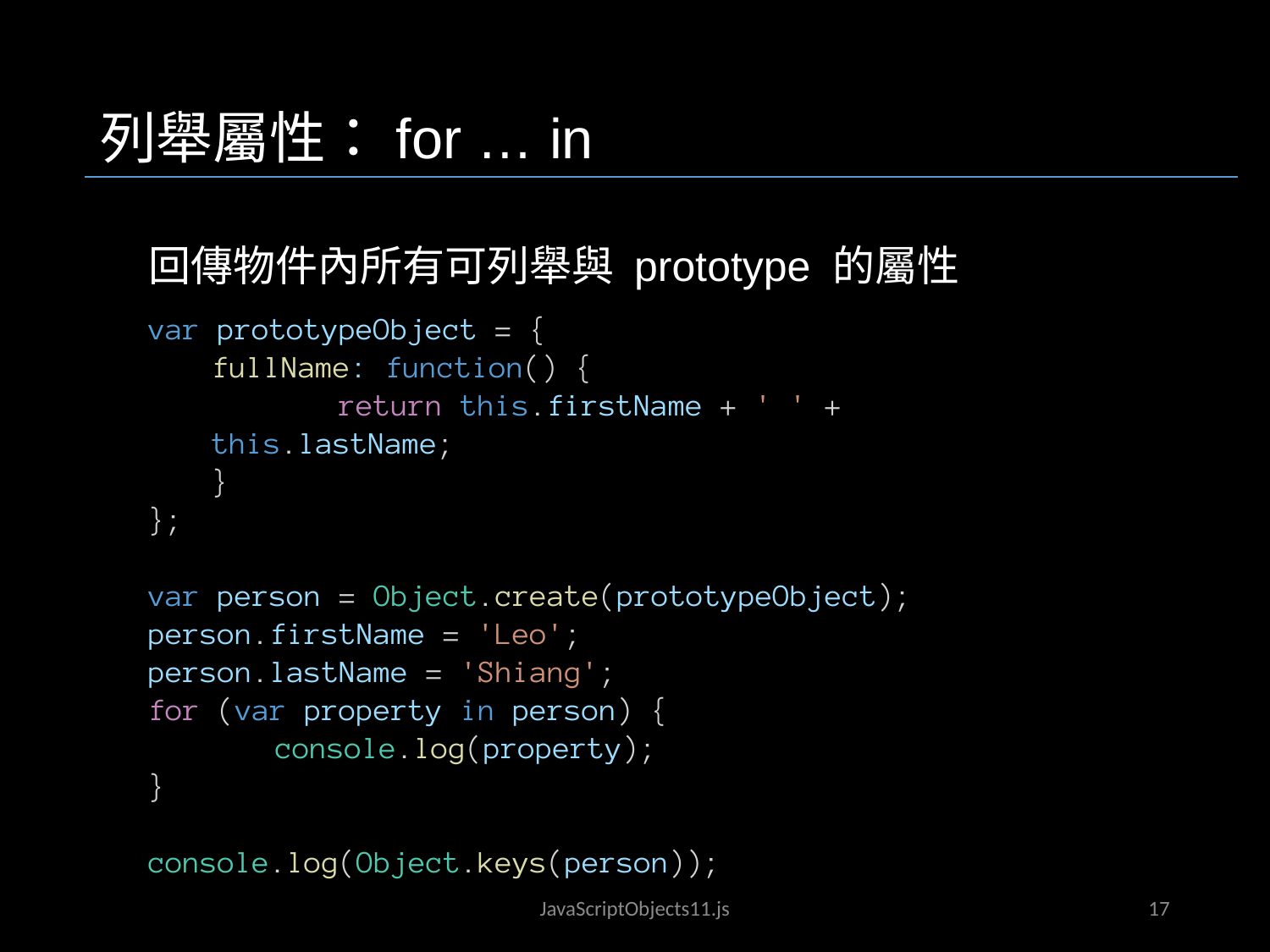

列舉屬性：for … in
回傳物件內所有可列舉與 prototype 的屬性
var prototypeObject = {
fullName: function() {
	return this.firstName + ' ' + this.lastName;
}
};

var person = Object.create(prototypeObject);
person.firstName = 'Leo';
person.lastName = 'Shiang';
for (var property in person) {
	console.log(property);
}

console.log(Object.keys(person));
JavaScriptObjects02.js
JavaScriptObjects11.js
17